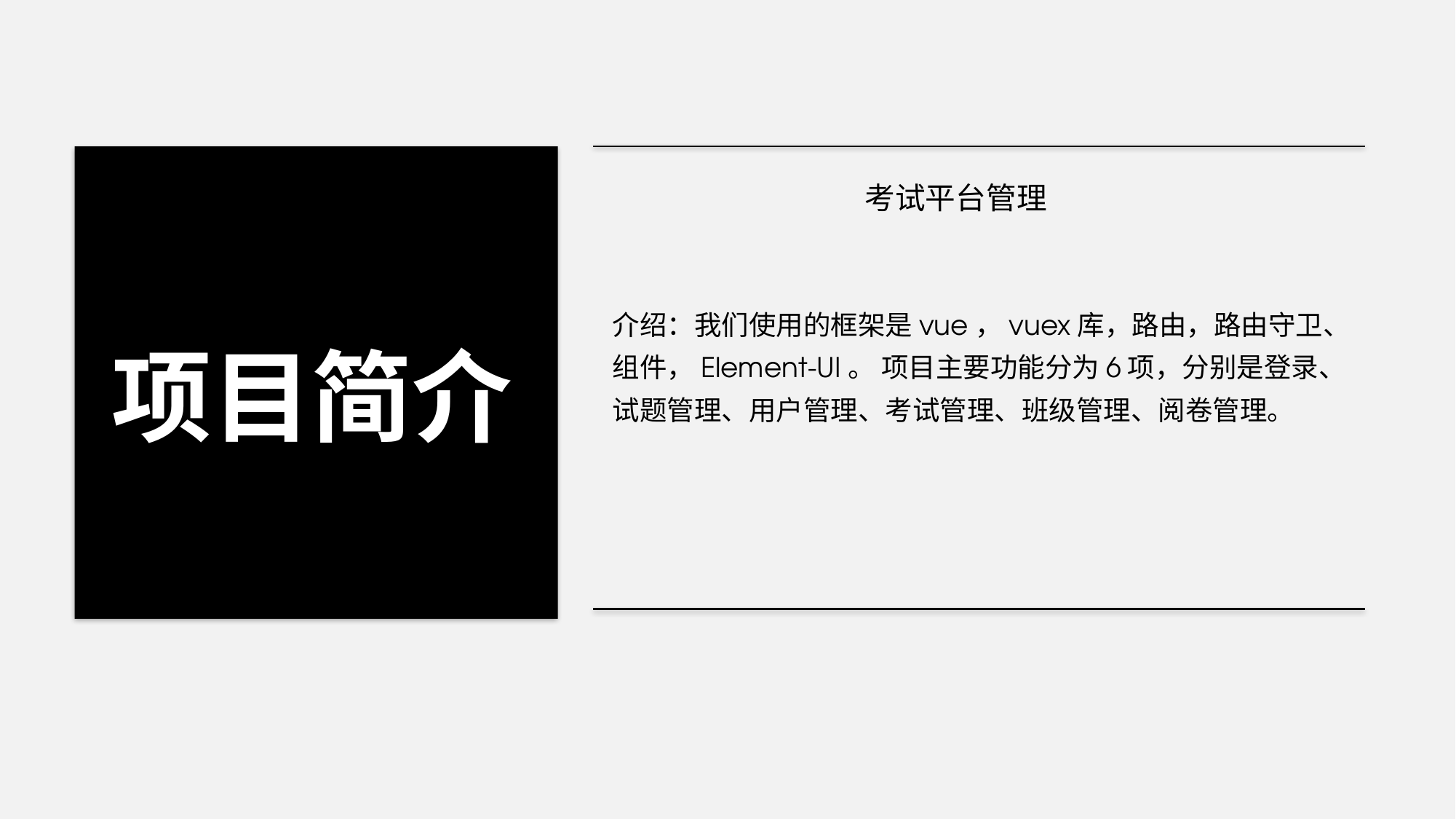

考试平台管理
项目简介
介绍：我们使用的框架是vue，vuex库，路由，路由守卫、组件，Element-UI。 项目主要功能分为6项，分别是登录、试题管理、用户管理、考试管理、班级管理、阅卷管理。